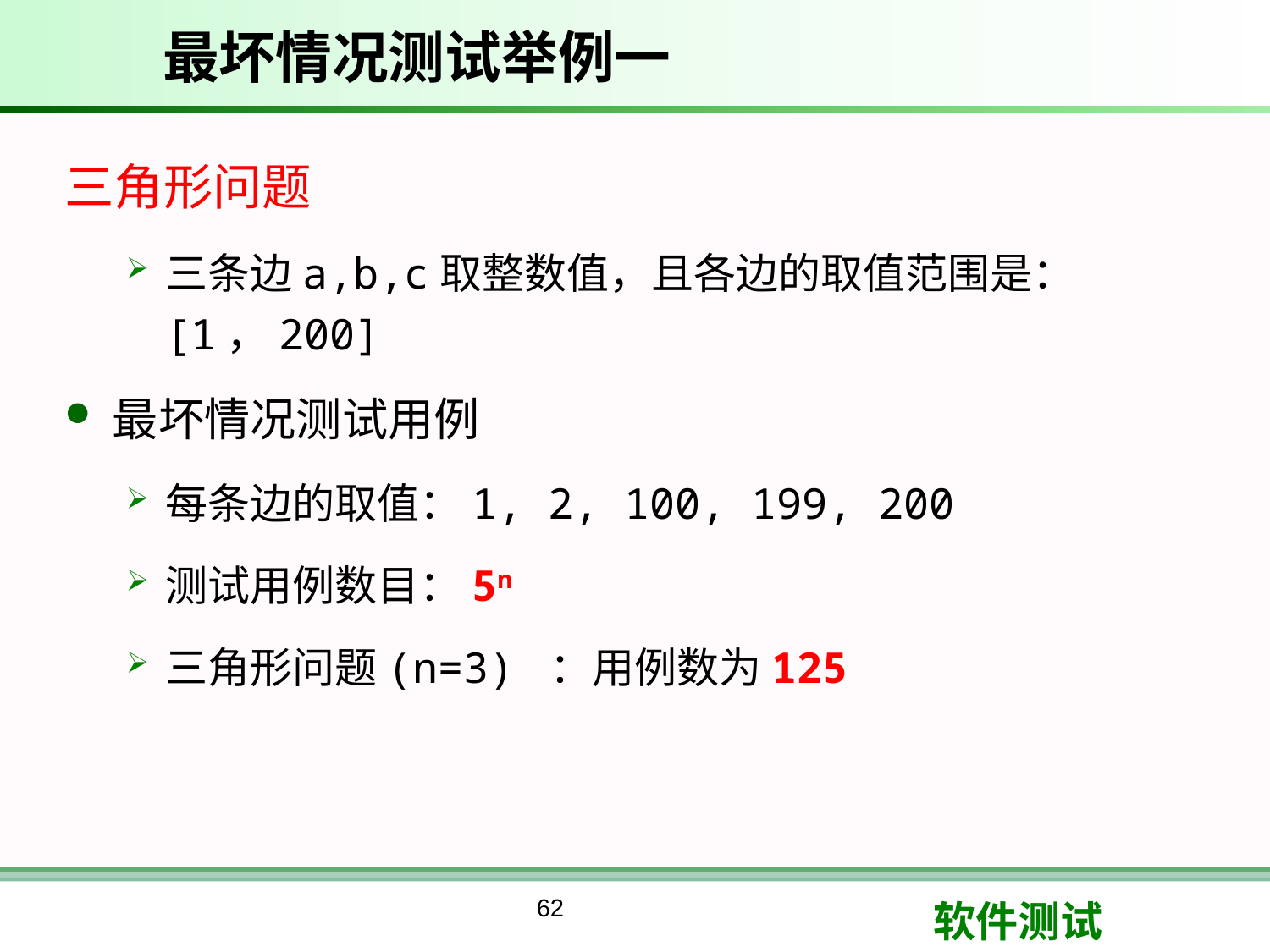

# 最坏情况测试举例一
三角形问题
三条边a,b,c取整数值，且各边的取值范围是：[1，200]
最坏情况测试用例
每条边的取值：1, 2, 100, 199, 200
测试用例数目：5n
三角形问题(n=3) ：用例数为125

62